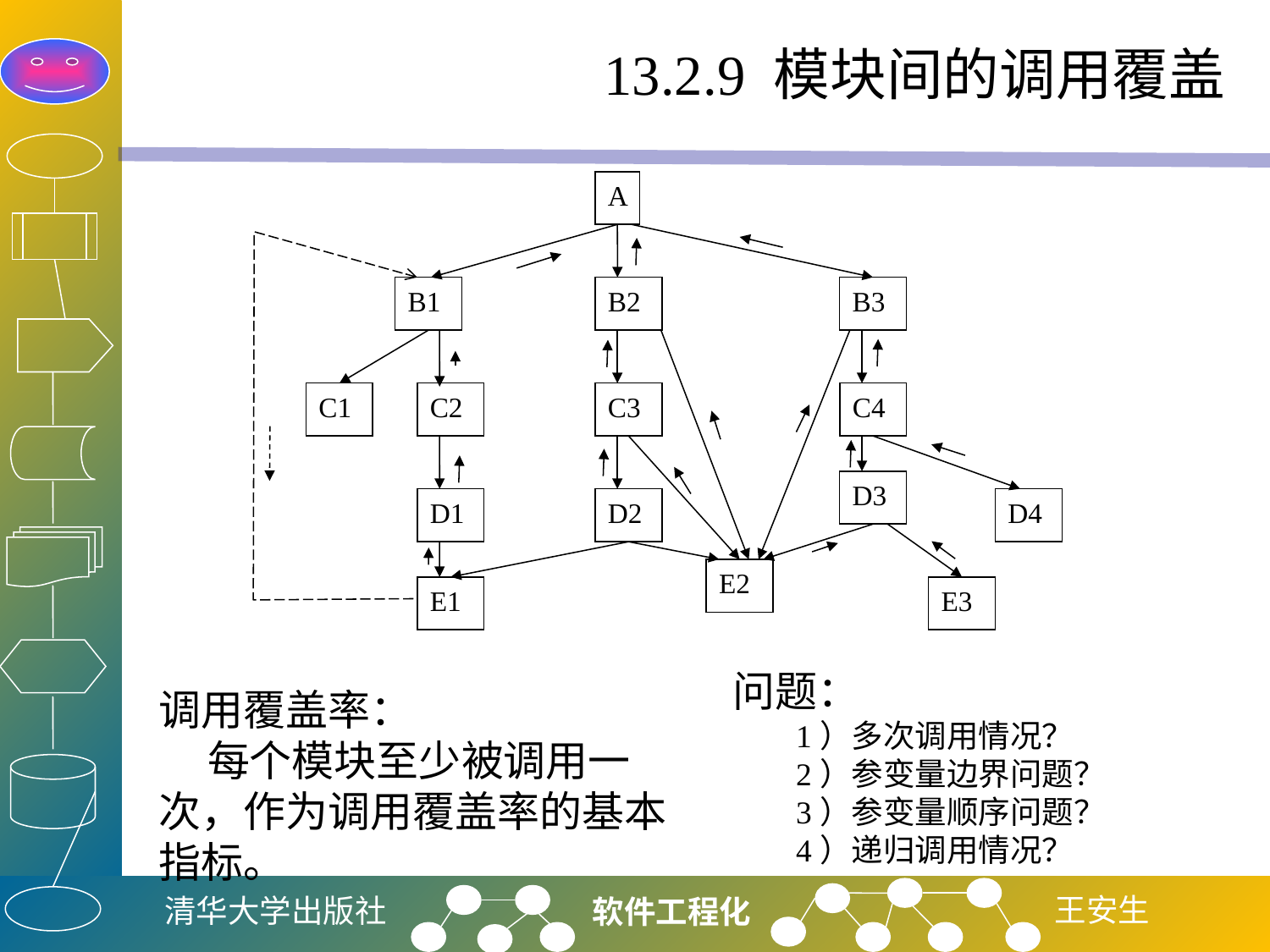

# 13.2.9 模块间的调用覆盖

A

B1
B2
B3
C1
C2
C3
C4
D3
D1
D2
D4
E2
E1
E3
问题：
1）多次调用情况？
2）参变量边界问题？
3）参变量顺序问题？
4）递归调用情况？
调用覆盖率：
    每个模块至少被调用一次，作为调用覆盖率的基本指标。